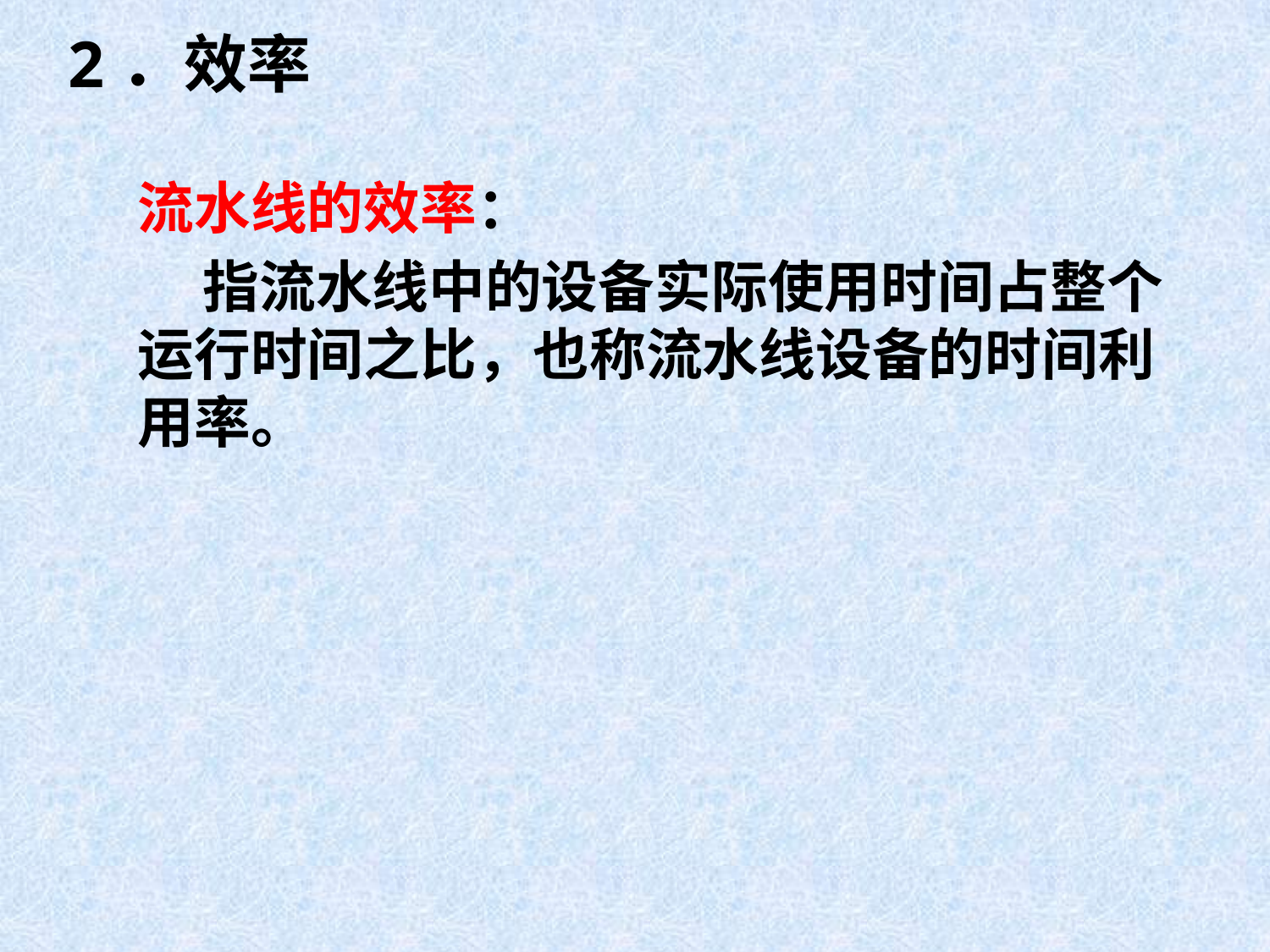

2．效率
流水线的效率：
    指流水线中的设备实际使用时间占整个运行时间之比，也称流水线设备的时间利用率。